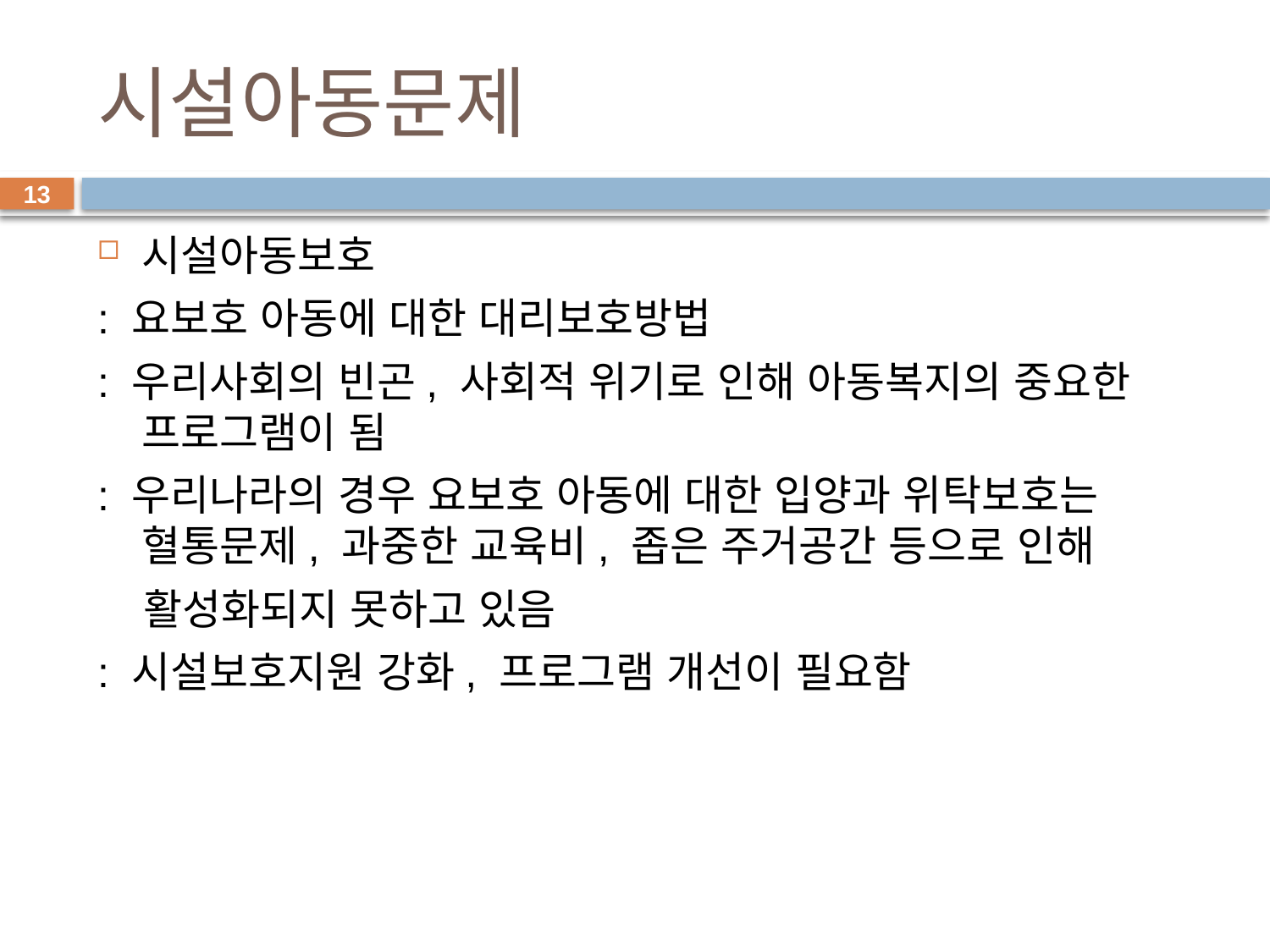

# 시설아동문제
13
시설아동보호
: 요보호 아동에 대한 대리보호방법
: 우리사회의 빈곤, 사회적 위기로 인해 아동복지의 중요한 프로그램이 됨
: 우리나라의 경우 요보호 아동에 대한 입양과 위탁보호는 혈통문제, 과중한 교육비, 좁은 주거공간 등으로 인해
   활성화되지 못하고 있음
: 시설보호지원 강화, 프로그램 개선이 필요함